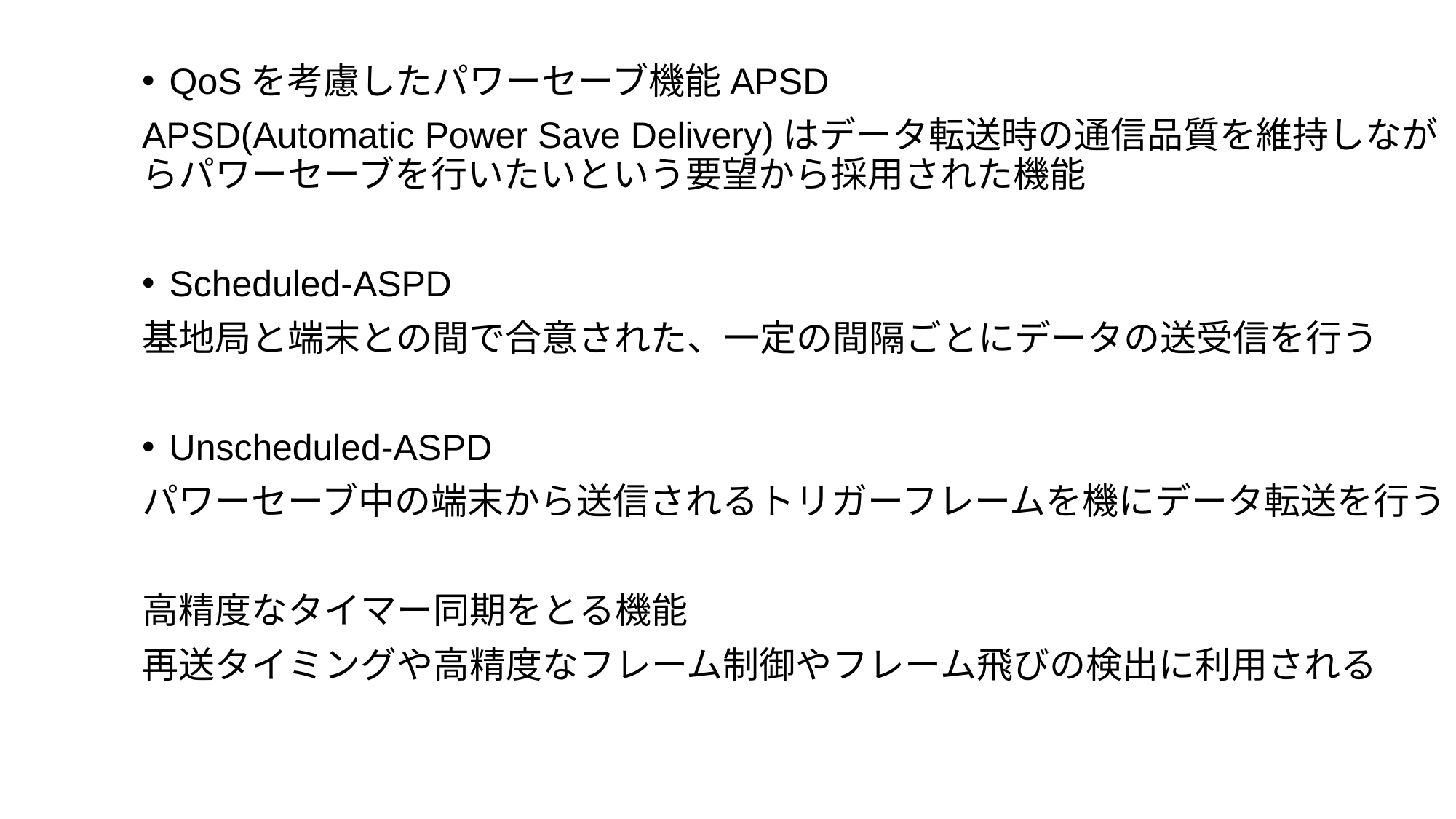

QoSを考慮したパワーセーブ機能APSD
APSD(Automatic Power Save Delivery)はデータ転送時の通信品質を維持しながらパワーセーブを行いたいという要望から採用された機能

Scheduled-ASPD
基地局と端末との間で合意された、一定の間隔ごとにデータの送受信を行う

Unscheduled-ASPD
パワーセーブ中の端末から送信されるトリガーフレームを機にデータ転送を行う

高精度なタイマー同期をとる機能
再送タイミングや高精度なフレーム制御やフレーム飛びの検出に利用される